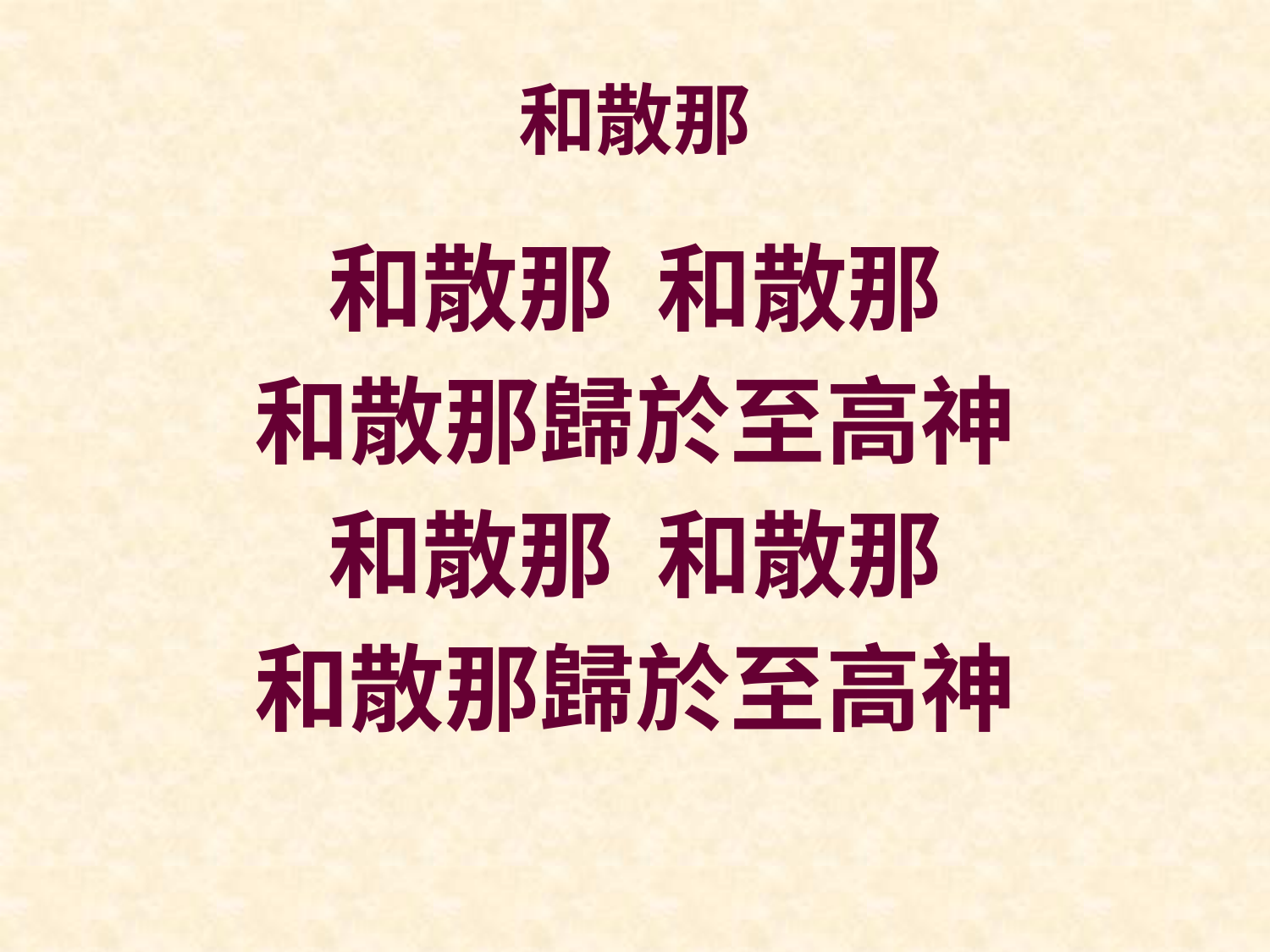

# 和散那
和散那  和散那
和散那歸於至高神
和散那  和散那
和散那歸於至高神